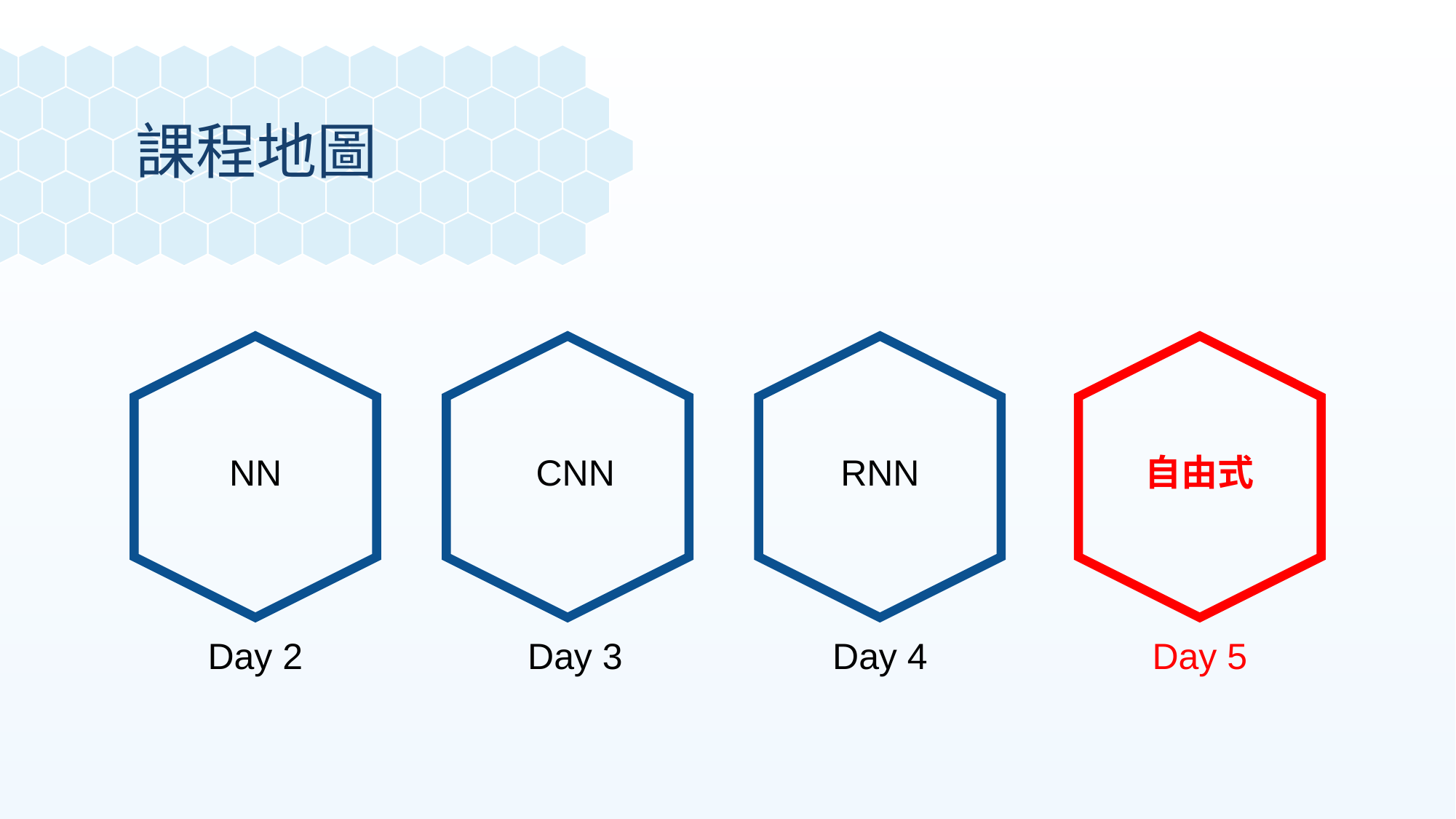

課程地圖

NN
CNN
RNN
自由式
Day 2
Day 3
Day 4
Day 5